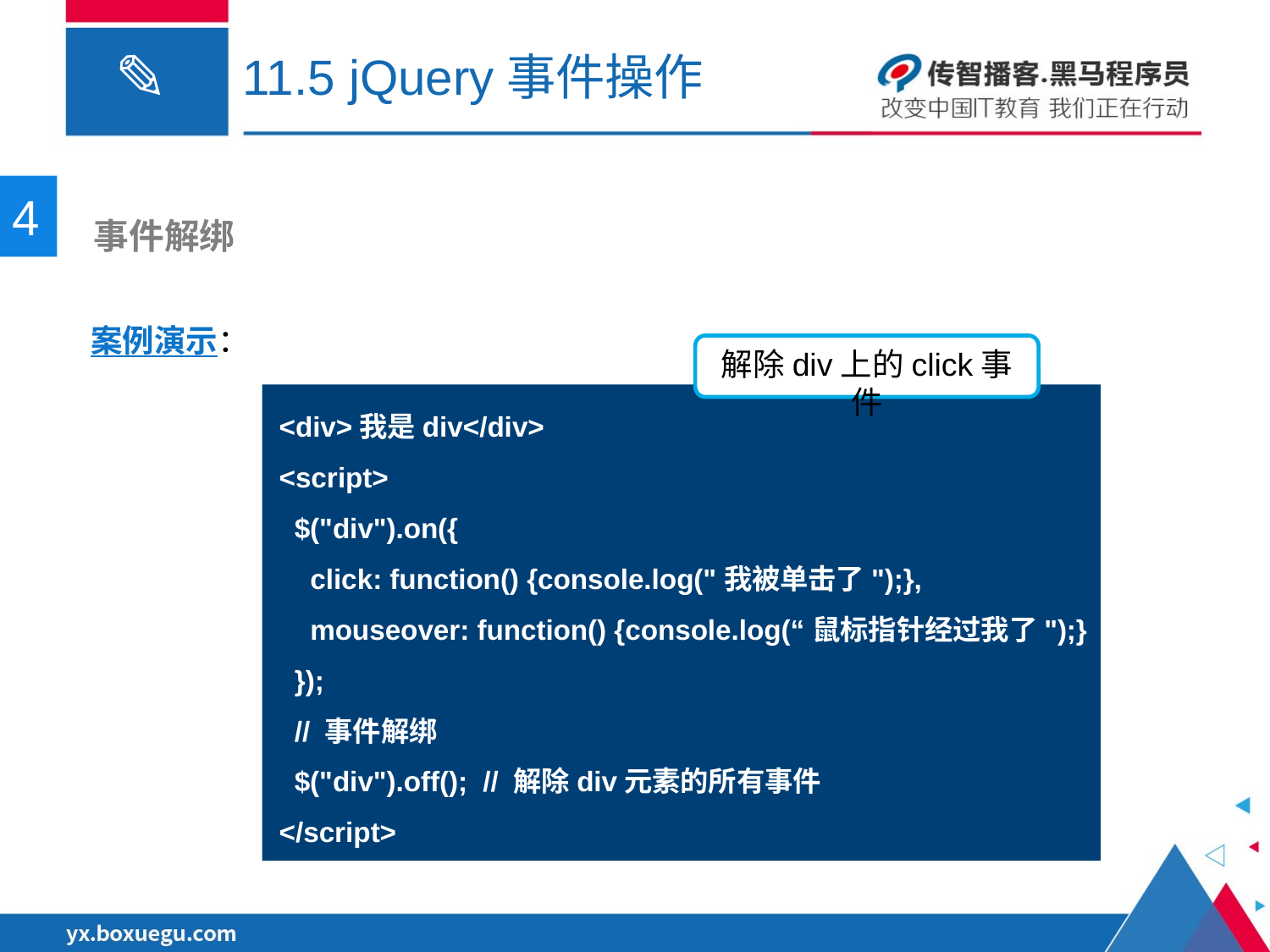

# 11.5 jQuery事件操作

4
  事件解绑
案例演示：
解除div上的click事件

<div>我是div</div>
<script>
  $("div").on({
    click: function() {console.log("我被单击了");},
    mouseover: function() {console.log(“鼠标指针经过我了");}
  });
  // 事件解绑
  $("div").off();  // 解除div元素的所有事件
</script>